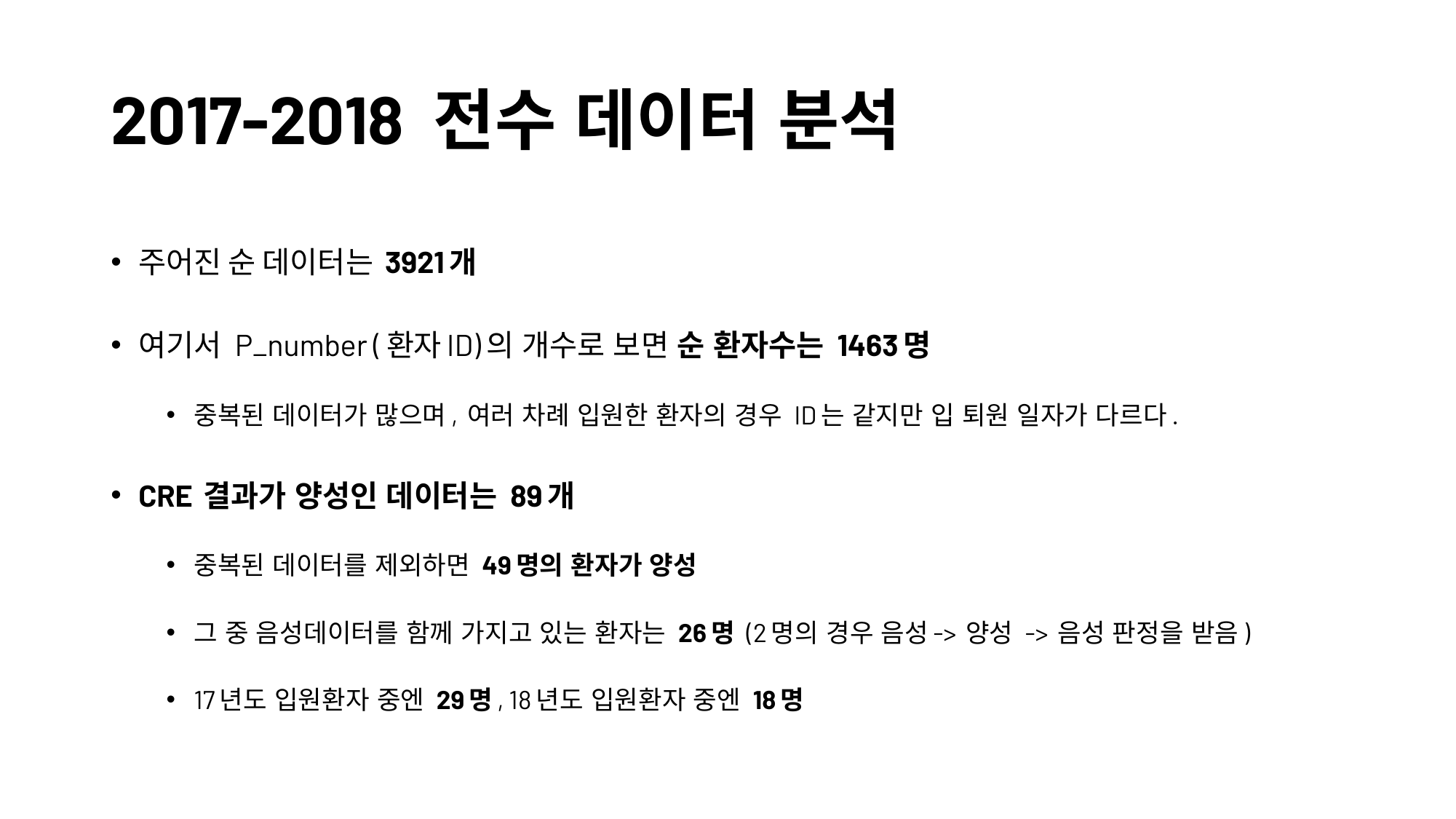

# 2017-2018 전수 데이터 분석
주어진 순 데이터는 3921개
여기서 P_number (환자ID)의 개수로 보면 순 환자수는 1463명
중복된 데이터가 많으며, 여러 차례 입원한 환자의 경우 ID는 같지만 입 퇴원 일자가 다르다.
CRE 결과가 양성인 데이터는 89개
중복된 데이터를 제외하면 49명의 환자가 양성
그 중 음성데이터를 함께 가지고 있는 환자는 26명 (2명의 경우 음성-> 양성 -> 음성 판정을 받음)
17년도 입원환자 중엔 29명, 18년도 입원환자 중엔 18명